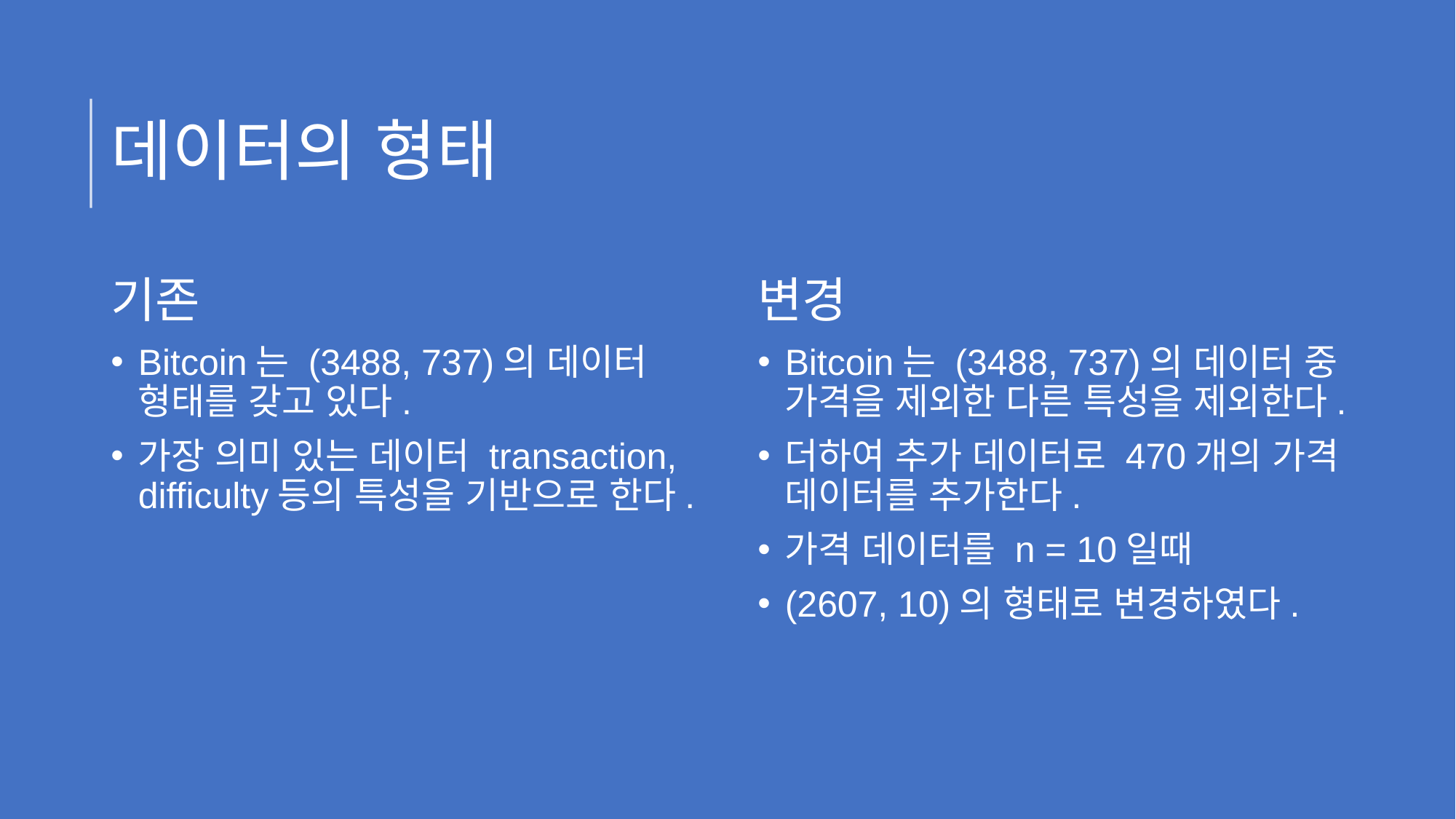

# 데이터의 형태
기존
Bitcoin는 (3488, 737)의 데이터 형태를 갖고 있다.
가장 의미 있는 데이터 transaction, difficulty등의 특성을 기반으로 한다.
변경
Bitcoin는 (3488, 737)의 데이터 중 가격을 제외한 다른 특성을 제외한다.
더하여 추가 데이터로 470개의 가격 데이터를 추가한다.
가격 데이터를 n = 10일때
(2607, 10)의 형태로 변경하였다.